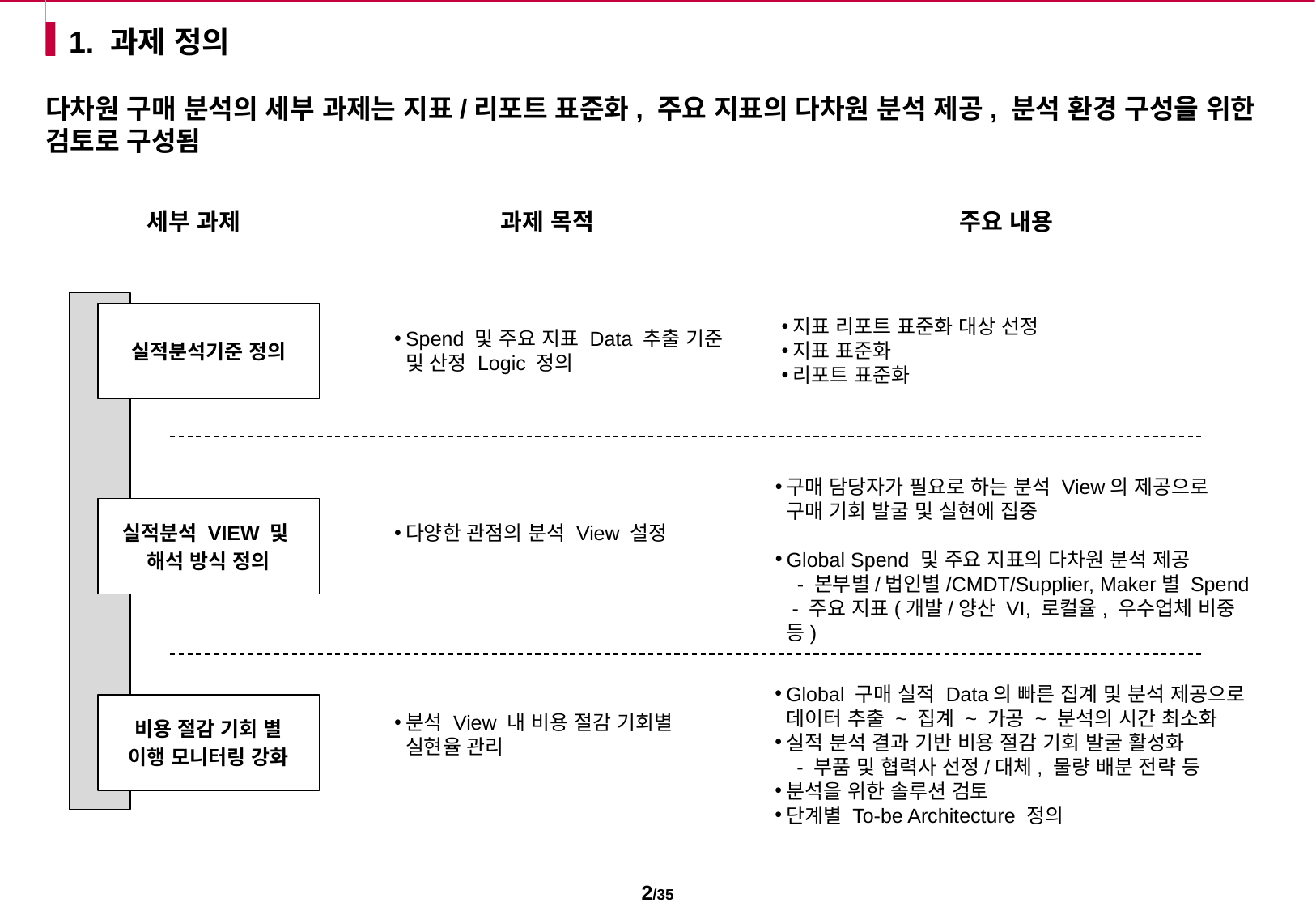

# 1. 과제 정의
다차원 구매 분석의 세부 과제는 지표/리포트 표준화, 주요 지표의 다차원 분석 제공, 분석 환경 구성을 위한 검토로 구성됨
세부 과제
과제 목적
주요 내용

실적분석기준 정의
지표 리포트 표준화 대상 선정
지표 표준화
리포트 표준화
Spend 및 주요 지표 Data 추출 기준 및 산정 Logic 정의
구매 담당자가 필요로 하는 분석 View의 제공으로
구매 기회 발굴 및 실현에 집중

Global Spend 및 주요 지표의 다차원 분석 제공
 - 본부별/법인별/CMDT/Supplier, Maker별 Spend
 - 주요 지표(개발/양산 VI, 로컬율, 우수업체 비중 등)
실적분석 VIEW 및
해석 방식 정의
다양한 관점의 분석 View 설정
Global 구매 실적 Data의 빠른 집계 및 분석 제공으로 데이터 추출 ~ 집계 ~ 가공 ~ 분석의 시간 최소화
실적 분석 결과 기반 비용 절감 기회 발굴 활성화
 - 부품 및 협력사 선정/대체, 물량 배분 전략 등
분석을 위한 솔루션 검토
단계별 To-be Architecture 정의
비용 절감 기회 별
이행 모니터링 강화
분석 View 내 비용 절감 기회별
실현율 관리